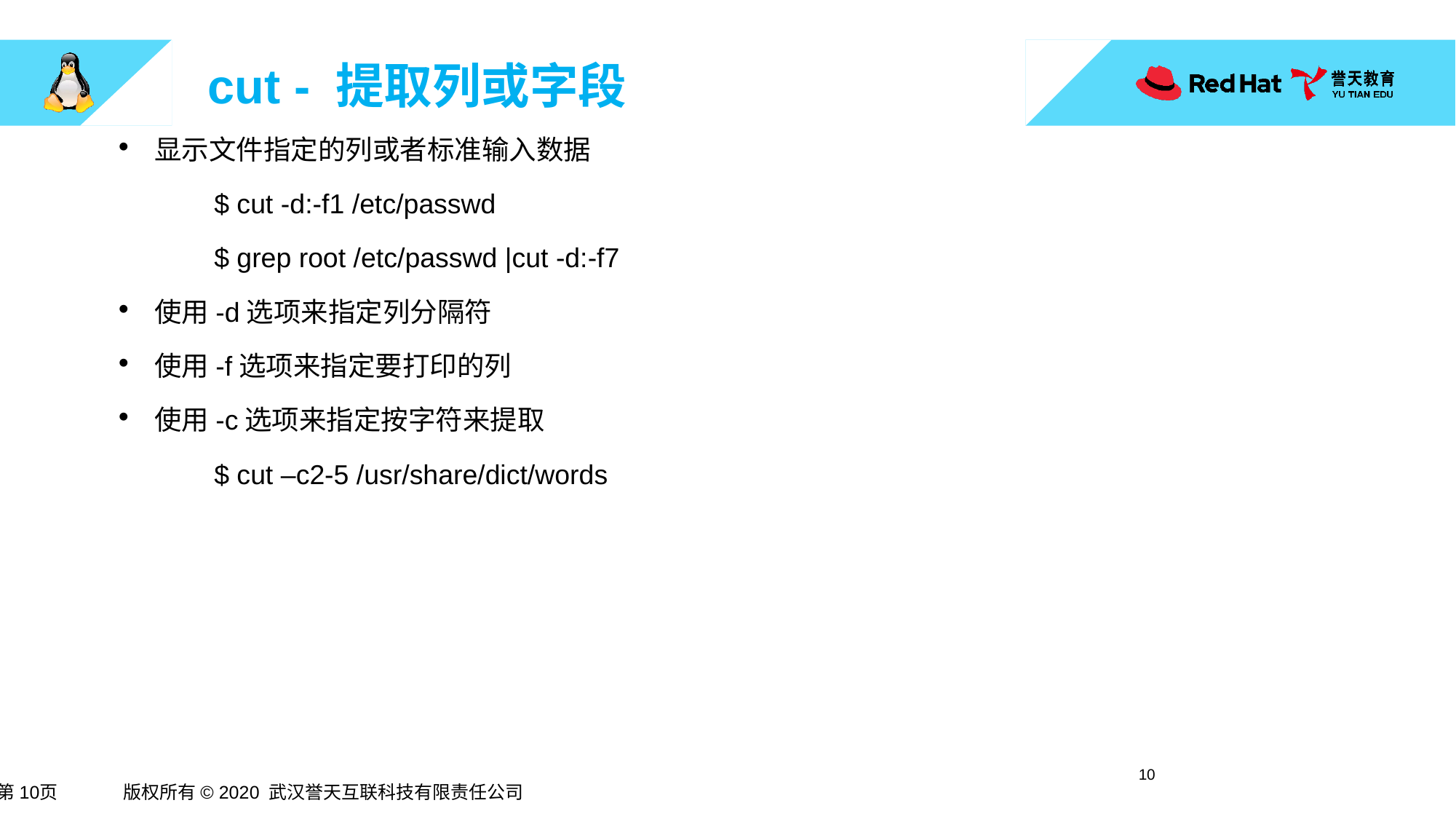

# cut - 提取列或字段
显示文件指定的列或者标准输入数据
$ cut -d:-f1 /etc/passwd
$ grep root /etc/passwd |cut -d:-f7
使用-d选项来指定列分隔符
使用-f选项来指定要打印的列
使用-c选项来指定按字符来提取
$ cut –c2-5 /usr/share/dict/words
10